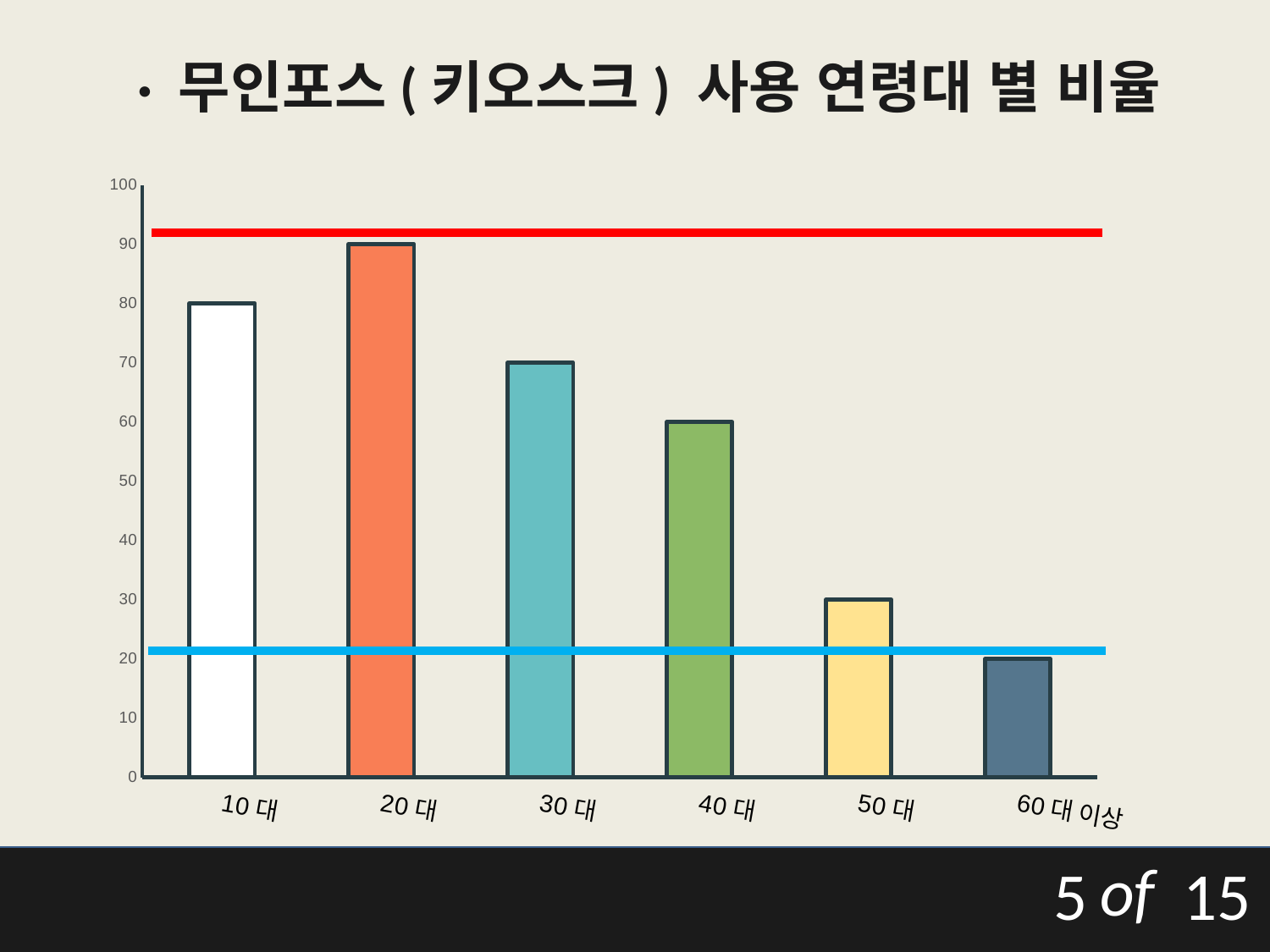

### Chart

| Category | Series 1 |
|---|---|
| 10대 | 80.0 |
| 20대 | 90.0 |
| 30대 | 70.0 |
| 40대 | 60.0 |
| 50대 | 30.0 |
| 60대 이상 | 20.0 |
	· 무인포스(키오스크) 사용 연령대 별 비율
of
5
15